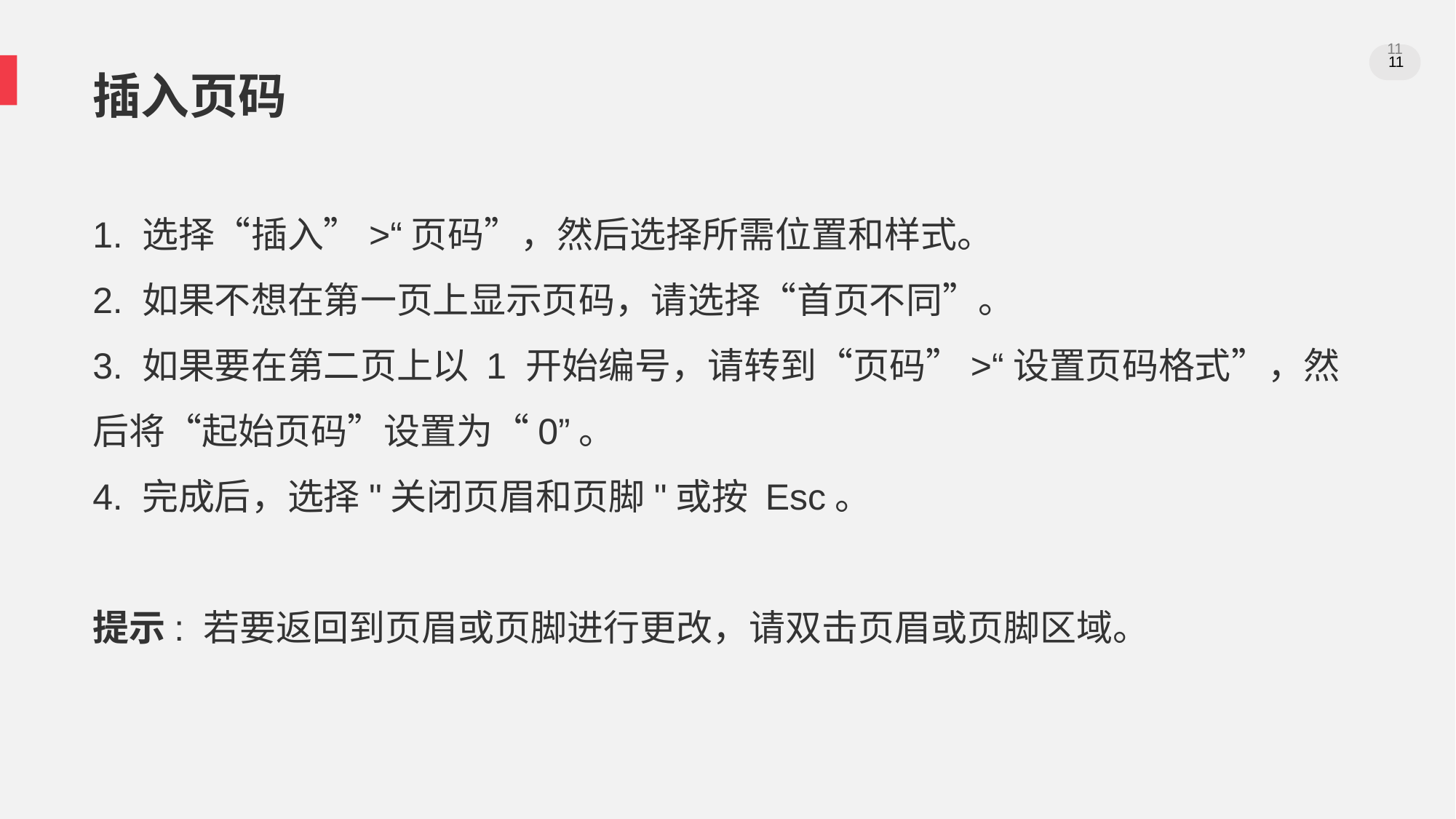

。

11
11

插入页码

1. 选择“插入”>“页码”，然后选择所需位置和样式。
2. 如果不想在第一页上显示页码，请选择“首页不同”。
3. 如果要在第二页上以 1 开始编号，请转到“页码”>“设置页码格式”，然后将“起始页码”设置为“0”。
4. 完成后，选择"关闭页眉和页脚"或按 Esc。

提示: 若要返回到页眉或页脚进行更改，请双击页眉或页脚区域。